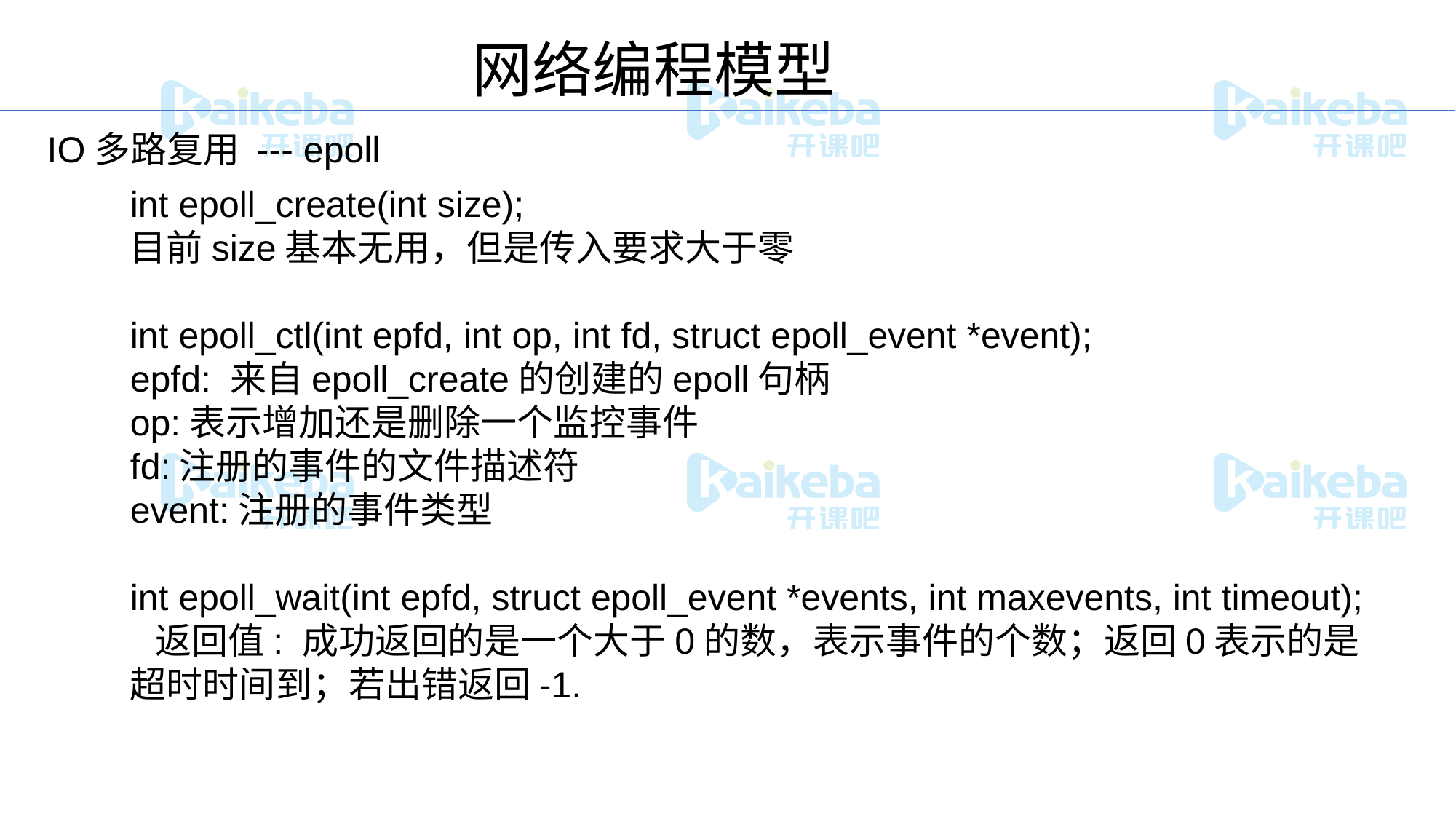

网络编程模型
IO多路复用 --- epoll
int epoll_create(int size);
目前size基本无用，但是传入要求大于零

int epoll_ctl(int epfd, int op, int fd, struct epoll_event *event);
epfd: 来自epoll_create的创建的epoll句柄
op:表示增加还是删除一个监控事件
fd:注册的事件的文件描述符
event:注册的事件类型

int epoll_wait(int epfd, struct epoll_event *events, int maxevents, int timeout);
  返回值: 成功返回的是一个大于0的数，表示事件的个数；返回0表示的是超时时间到；若出错返回-1.